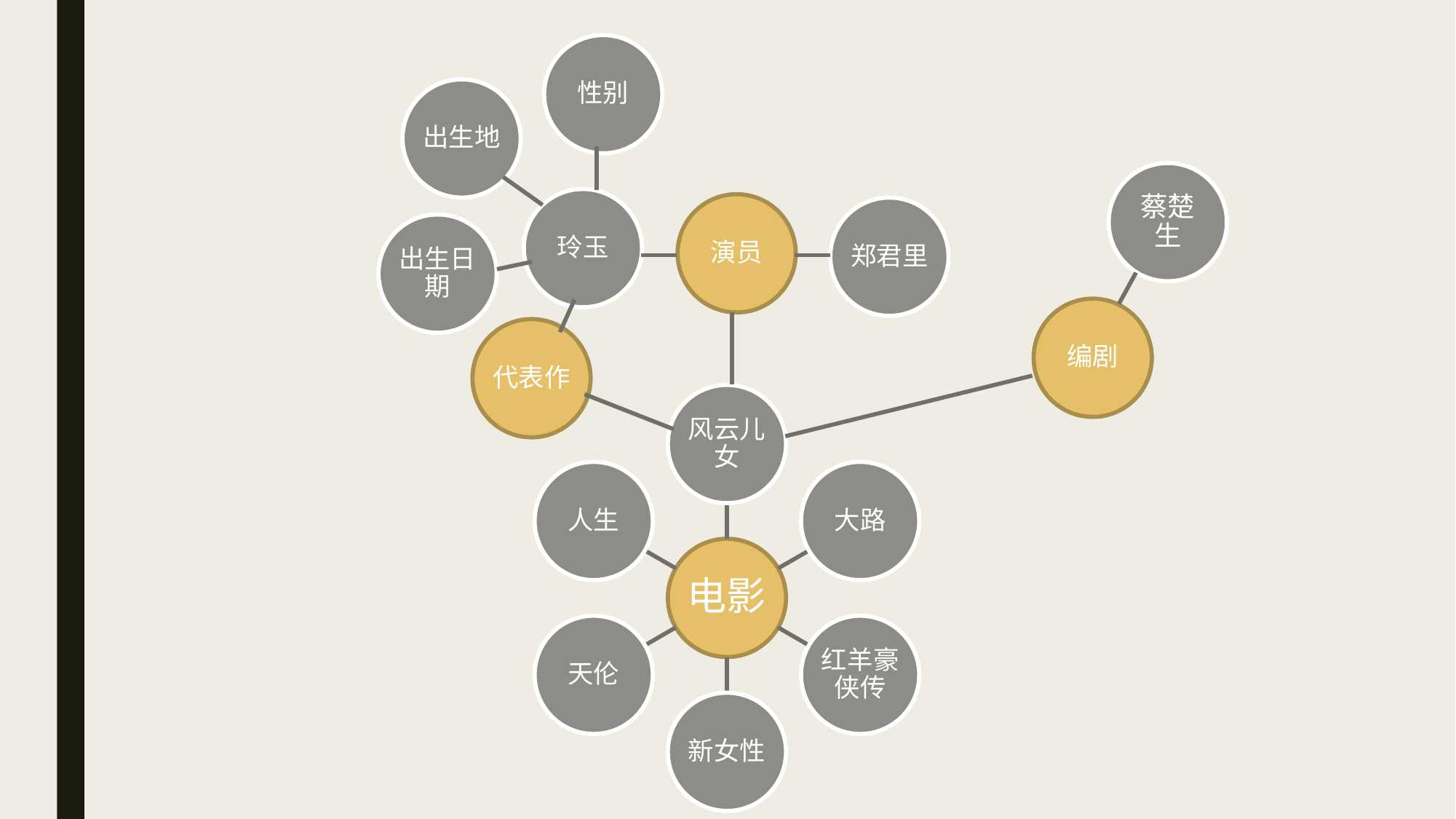

性别
出生地
蔡楚生

玲玉
演员
郑君里
出生日期

编剧

代表作

风云儿女
人生
大路

电影

天伦
红羊豪侠传

新女性